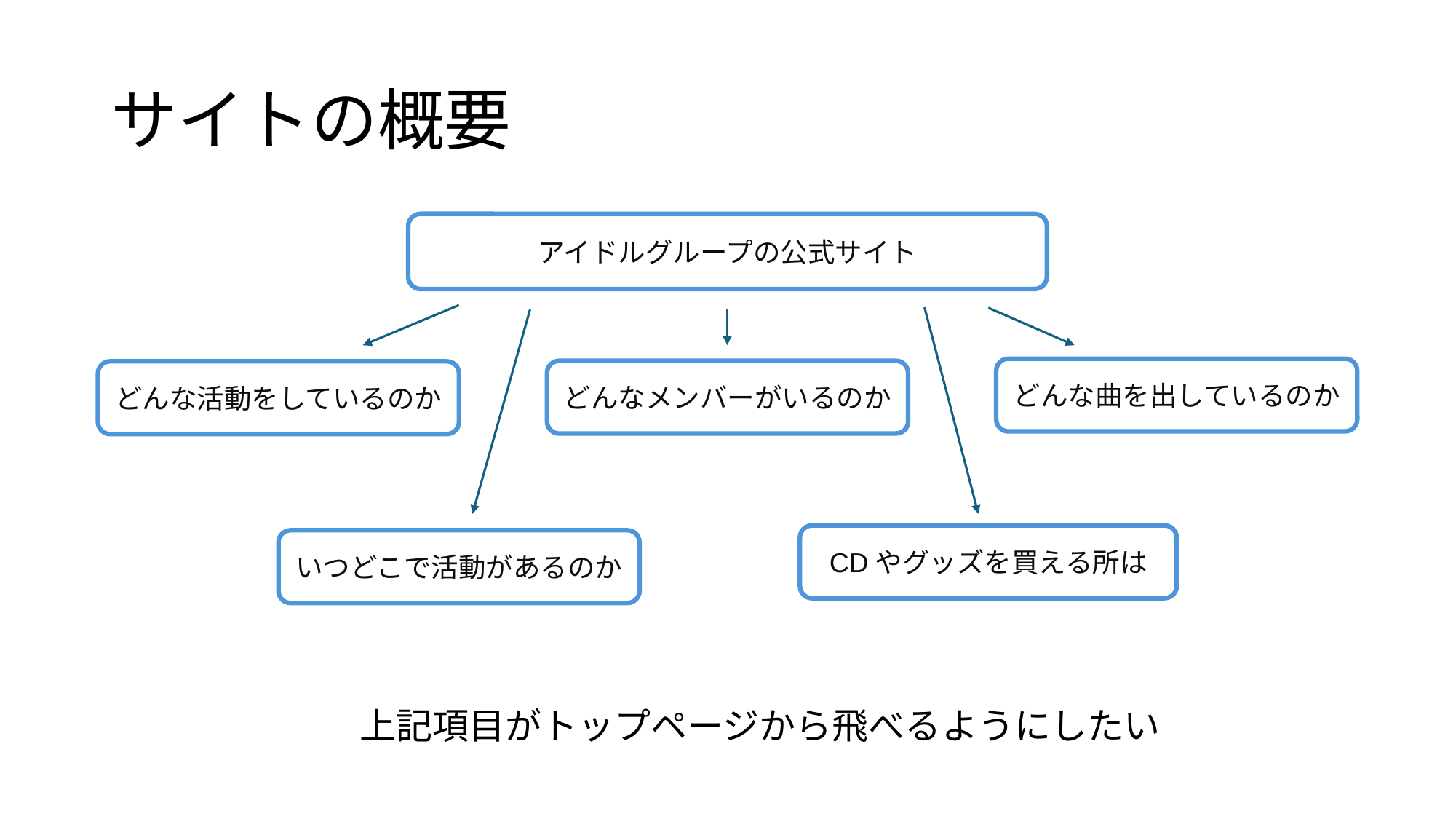

# サイトの概要

アイドルグループの公式サイト
どんな曲を出しているのか
どんなメンバーがいるのか
どんな活動をしているのか
CDやグッズを買える所は
いつどこで活動があるのか
上記項目がトップページから飛べるようにしたい